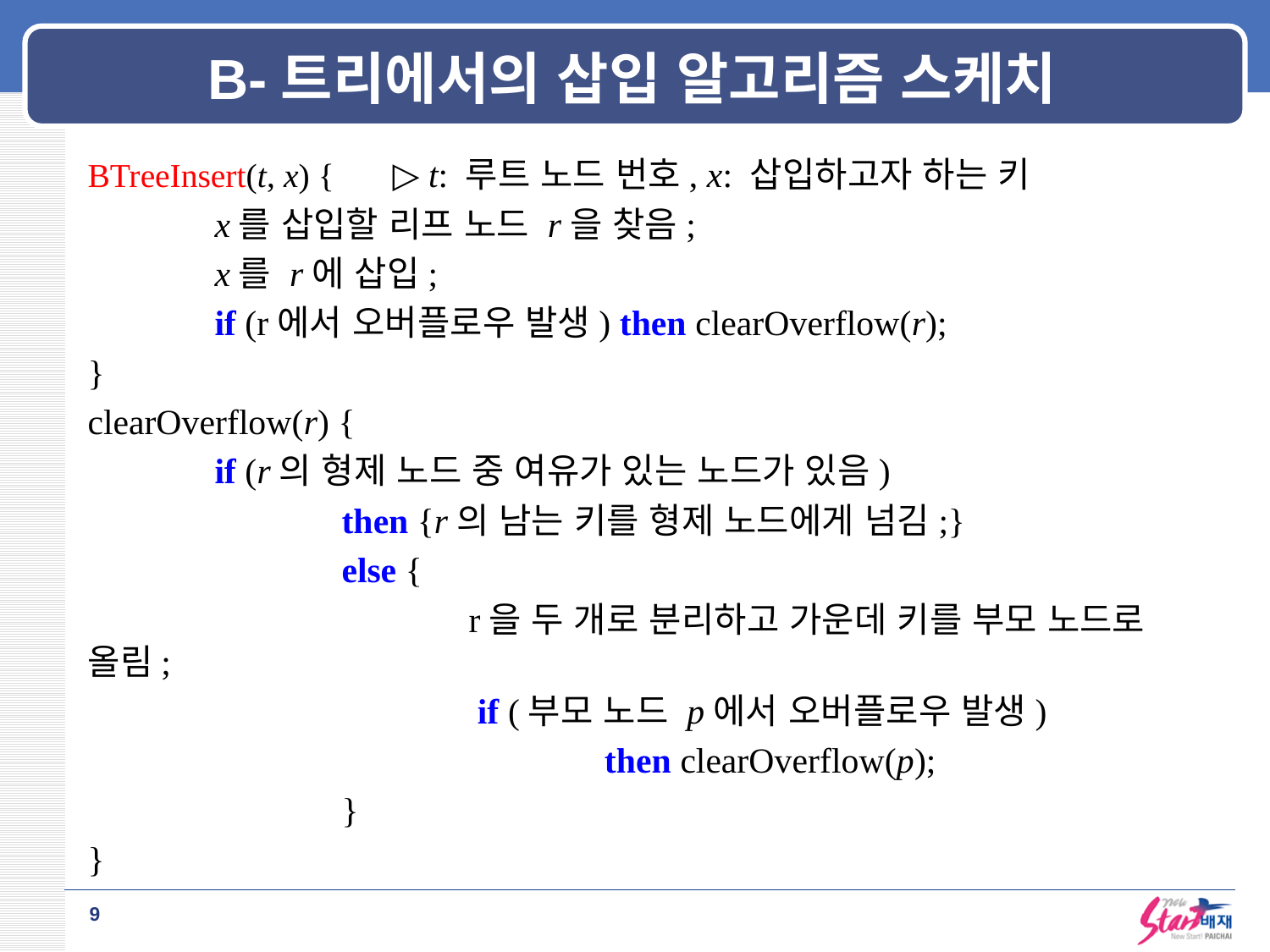

# B-트리에서의 삽입 알고리즘 스케치
BTreeInsert(t, x) {	      ▷ t: 루트 노드 번호, x: 삽입하고자 하는 키
	x를 삽입할 리프 노드 r을 찾음;
	x를 r에 삽입;
	if (r에서 오버플로우 발생) then clearOverflow(r);
}
clearOverflow(r) {
	if (r의 형제 노드 중 여유가 있는 노드가 있음)
		then {r의 남는 키를 형제 노드에게 넘김;}
		else {
			r을 두 개로 분리하고 가운데 키를 부모 노드로 올림;
			 if (부모 노드 p에서 오버플로우 발생)
				 then clearOverflow(p);
		}
}
9